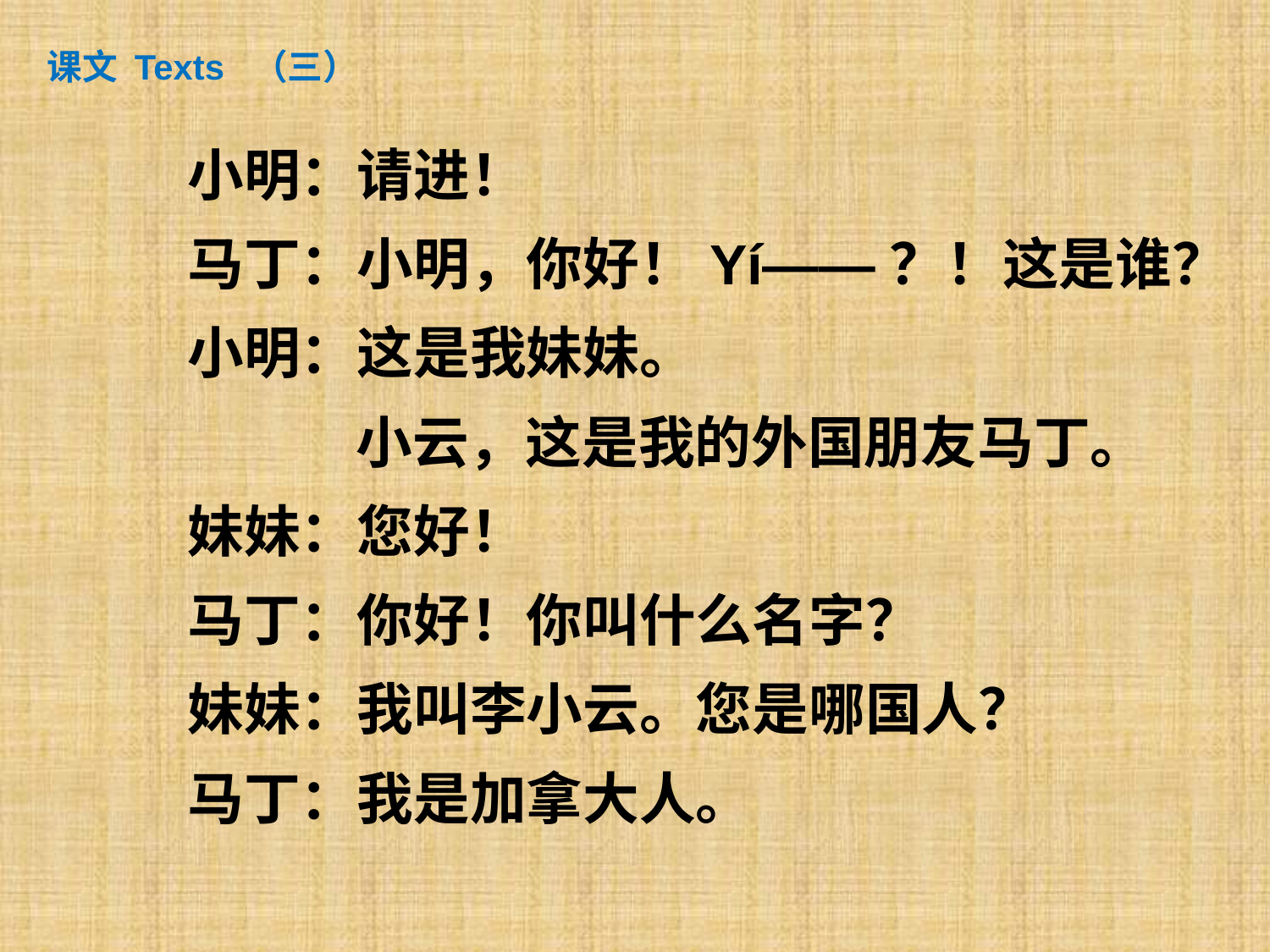

课文 Texts  （三）
小明：请进！
马丁：小明，你好！Yí——？！这是谁？
小明：这是我妹妹。
            小云，这是我的外国朋友马丁。
妹妹：您好！
马丁：你好！你叫什么名字？
妹妹：我叫李小云。您是哪国人？
马丁：我是加拿大人。